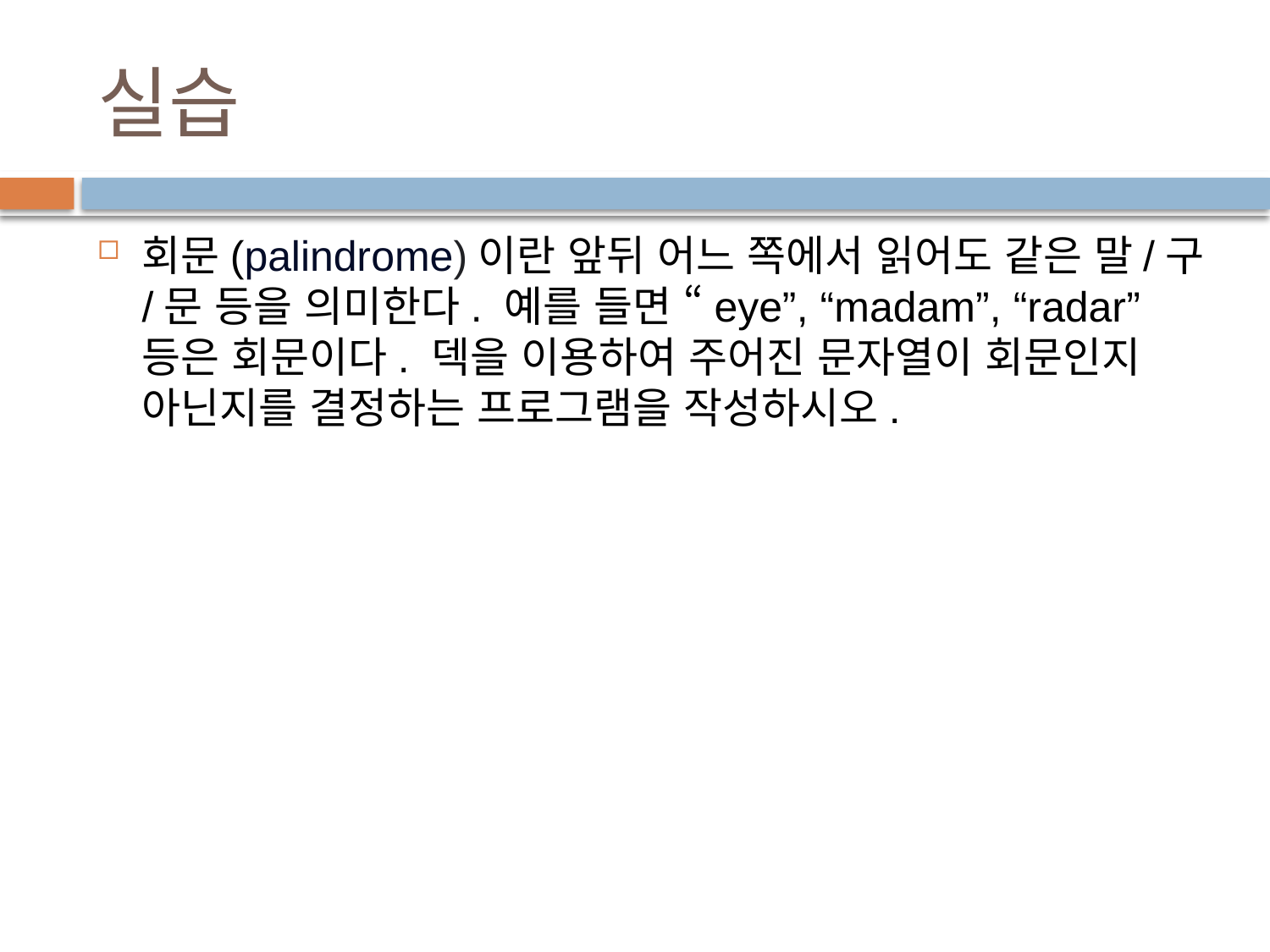

# 실습
회문(palindrome)이란 앞뒤 어느 쪽에서 읽어도 같은 말/구/문 등을 의미한다. 예를 들면 “eye”, “madam”, “radar”등은 회문이다. 덱을 이용하여 주어진 문자열이 회문인지 아닌지를 결정하는 프로그램을 작성하시오.